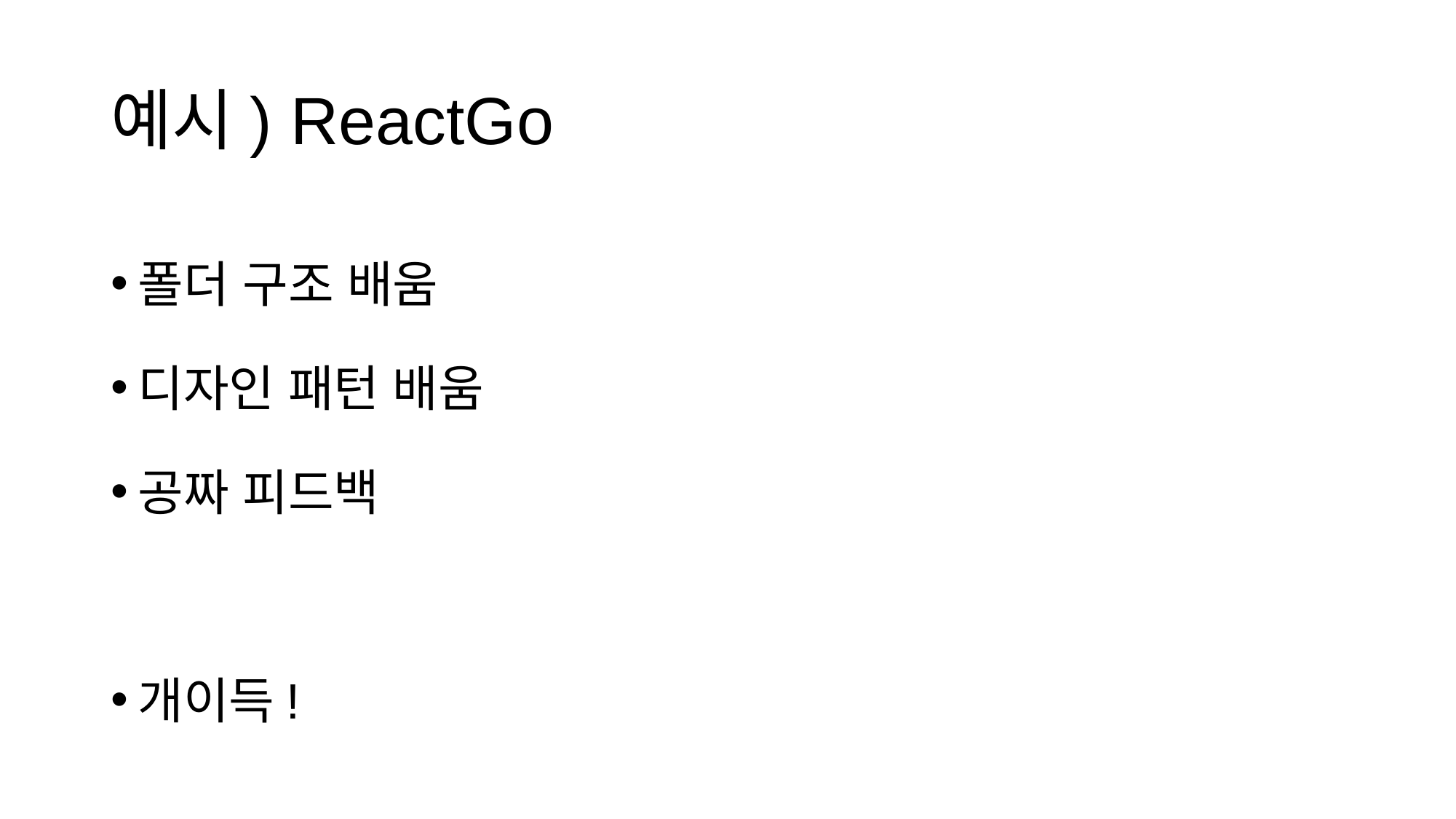

# 예시) ReactGo
폴더 구조 배움
디자인 패턴 배움
공짜 피드백

개이득!